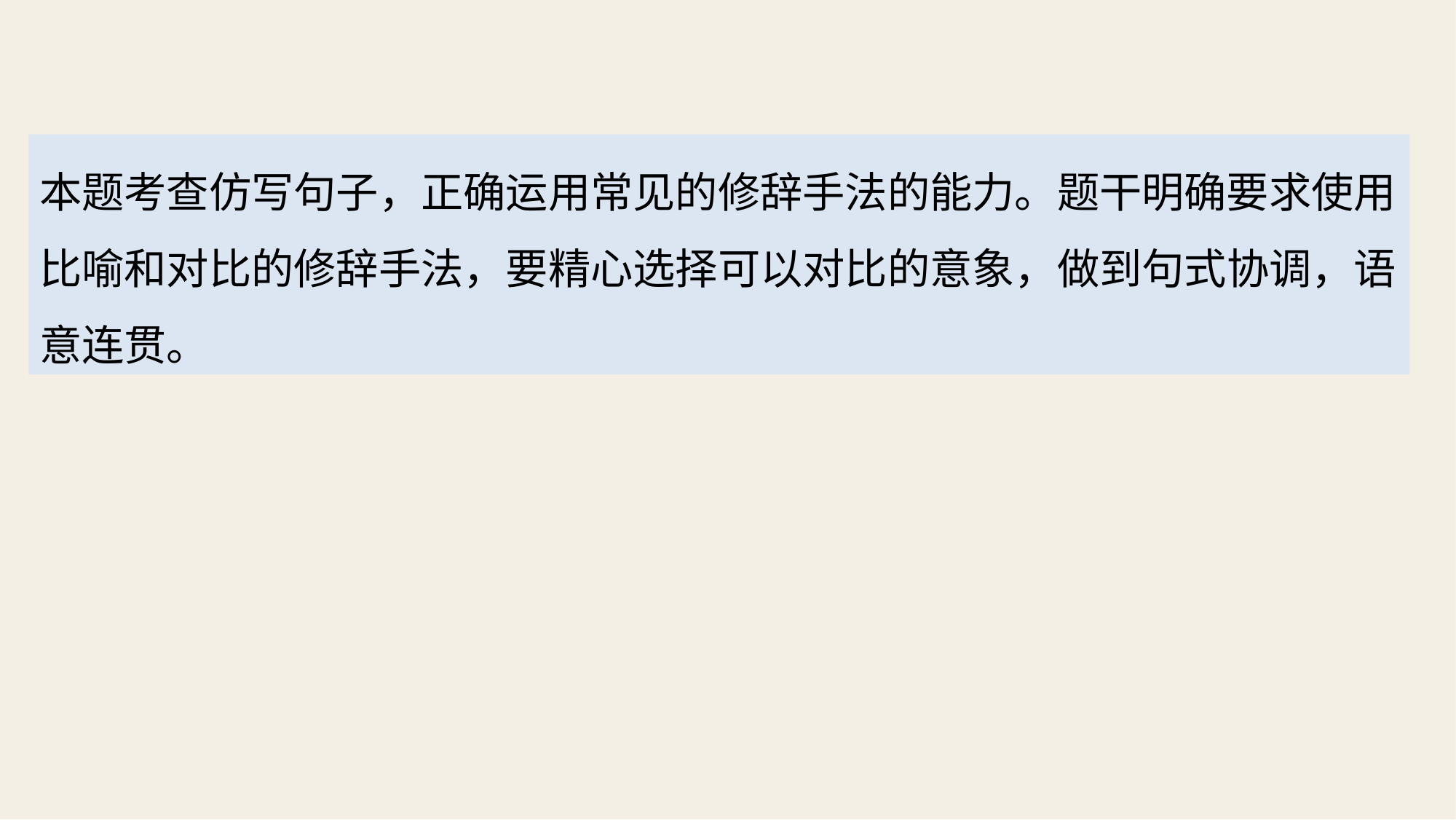

本题考查仿写句子，正确运用常见的修辞手法的能力。题干明确要求使用比喻和对比的修辞手法，要精心选择可以对比的意象，做到句式协调，语意连贯。